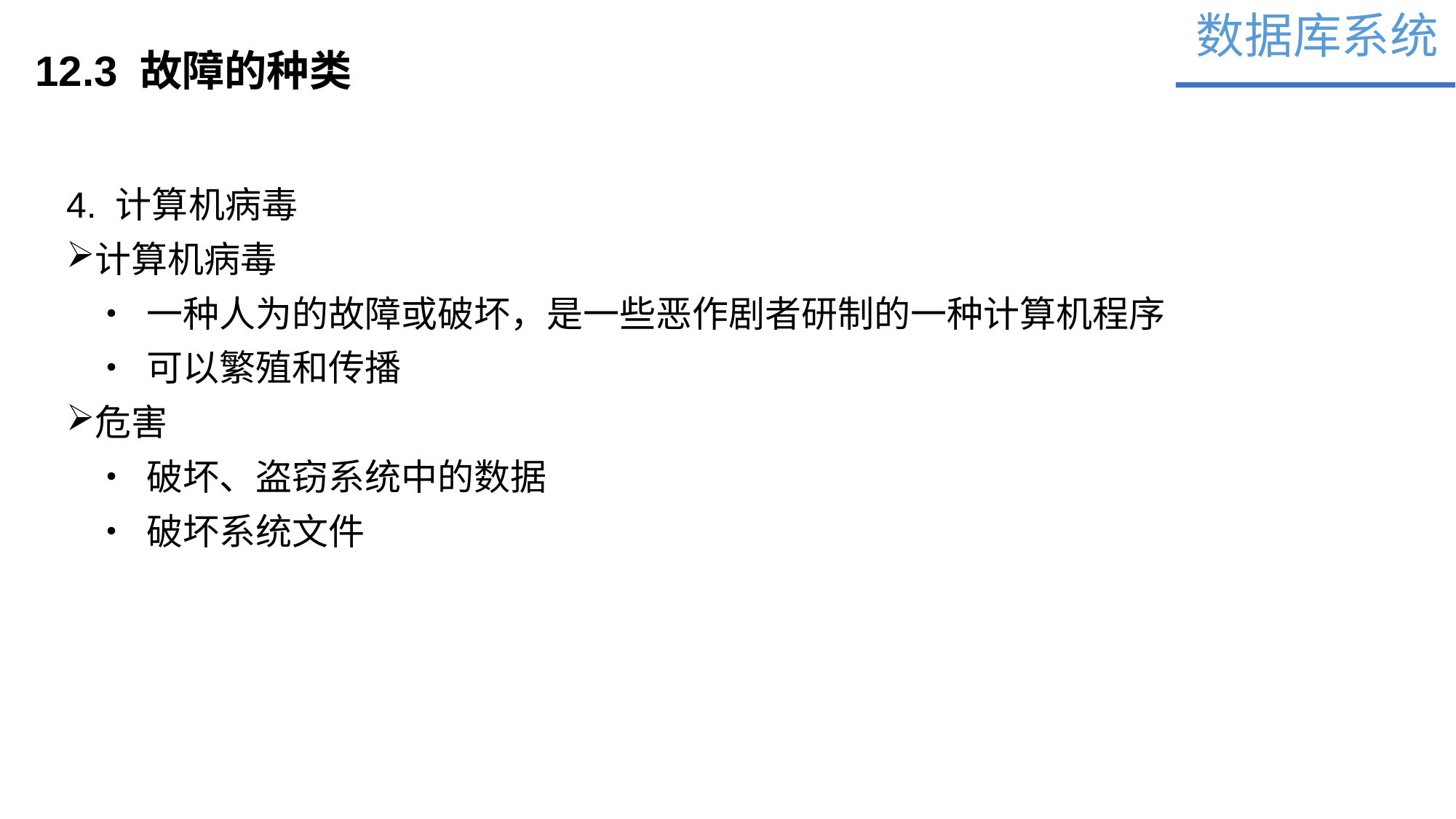

数据库系统
12.3 故障的种类

4. 计算机病毒
计算机病毒
	• 一种人为的故障或破坏，是一些恶作剧者研制的一种计算机程序
	• 可以繁殖和传播
危害
	• 破坏、盗窃系统中的数据
	• 破坏系统文件